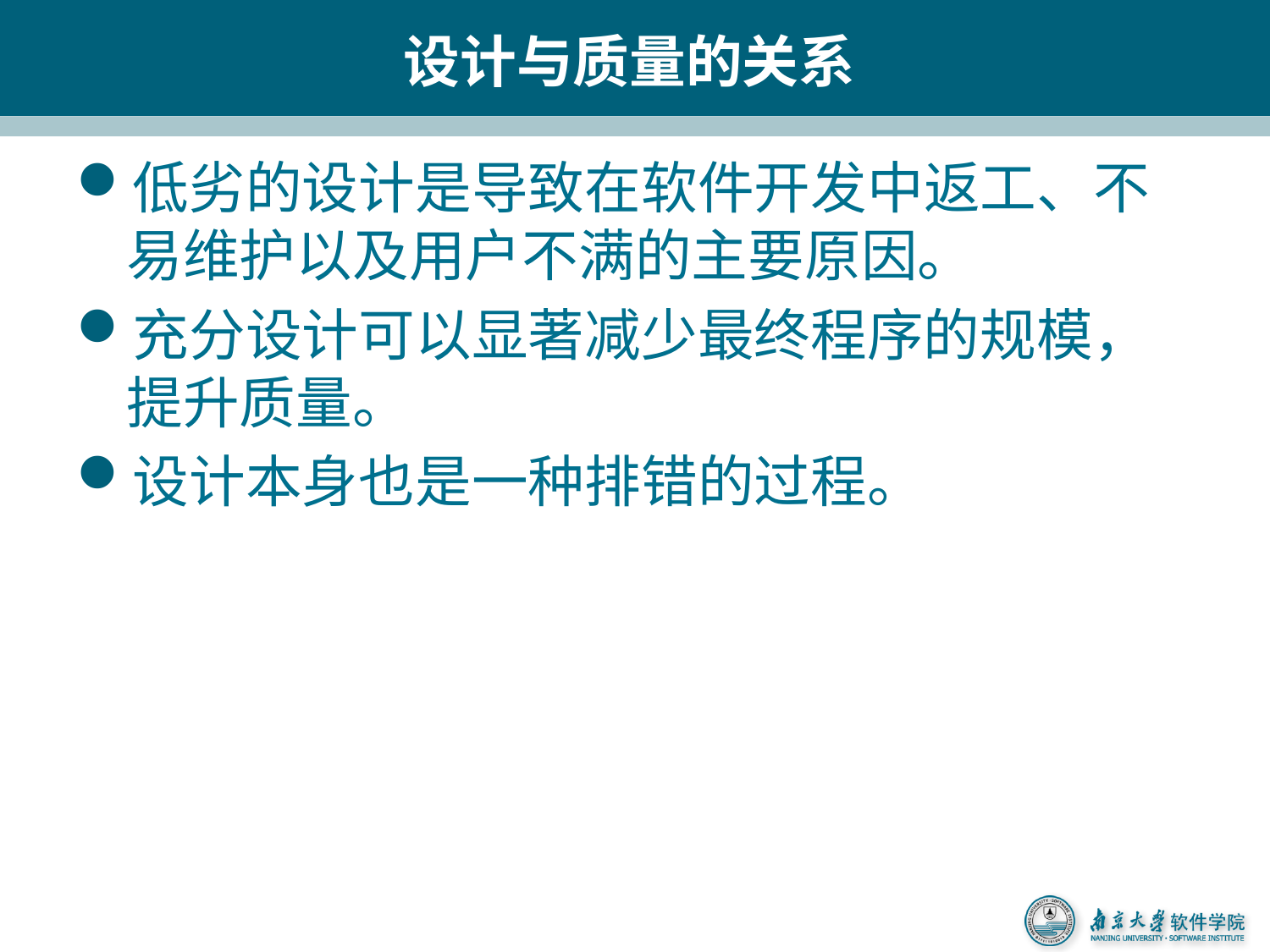

# 设计与质量的关系
低劣的设计是导致在软件开发中返工、不易维护以及用户不满的主要原因。
充分设计可以显著减少最终程序的规模，提升质量。
设计本身也是一种排错的过程。